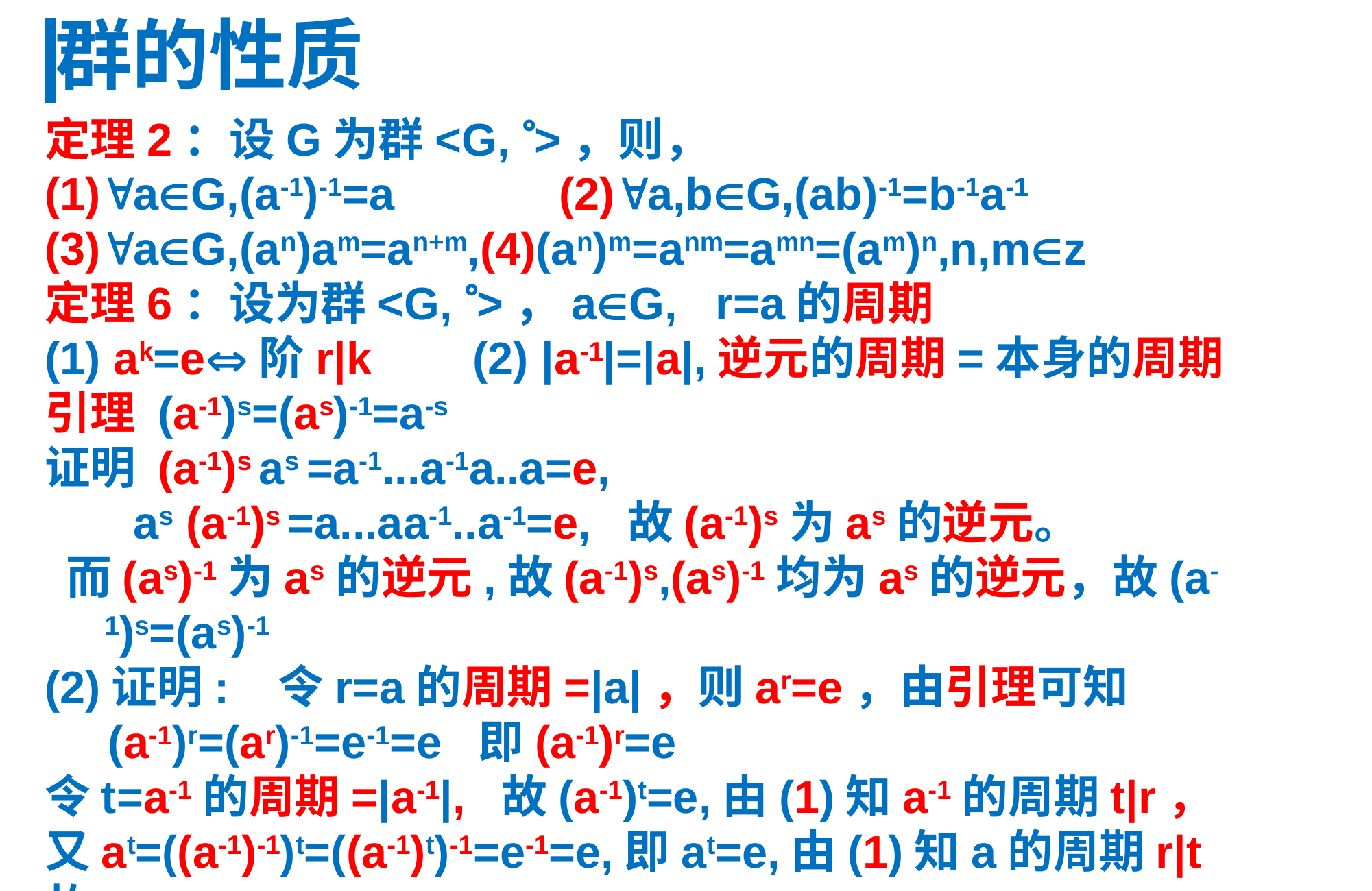

群的性质

定理2：设G为群<G, °>，则，
(1)∀a∈G,(a-1)-1=a   		(2)∀a,b∈G,(ab)-1=b-1a-1
(3)∀a∈G,(an)am=an+m,(4)(an)m=anm=amn=(am)n,n,m∈z
定理6：设为群<G, °>，a∈G,   r=a的周期
(1) ak=e⇔阶r|k        (2) |a-1|=|a|,逆元的周期=本身的周期
引理 (a-1)s=(as)-1=a-s
证明 (a-1)s as =a-1...a-1a..a=e,
       as (a-1)s =a...aa-1..a-1=e,  故(a-1)s为as的逆元。
 而(as)-1为as的逆元,故(a-1)s,(as)-1均为as的逆元，故(a-1)s=(as)-1
(2)证明:   令r=a的周期=|a|，则ar=e，由引理可知
     (a-1)r=(ar)-1=e-1=e  即(a-1)r=e
令t=a-1的周期=|a-1|,  故(a-1)t=e,由(1)知a-1的周期t|r，
又at=((a-1)-1)t=((a-1)t)-1=e-1=e,即at=e,由(1)知a的周期r|t
故t=r。